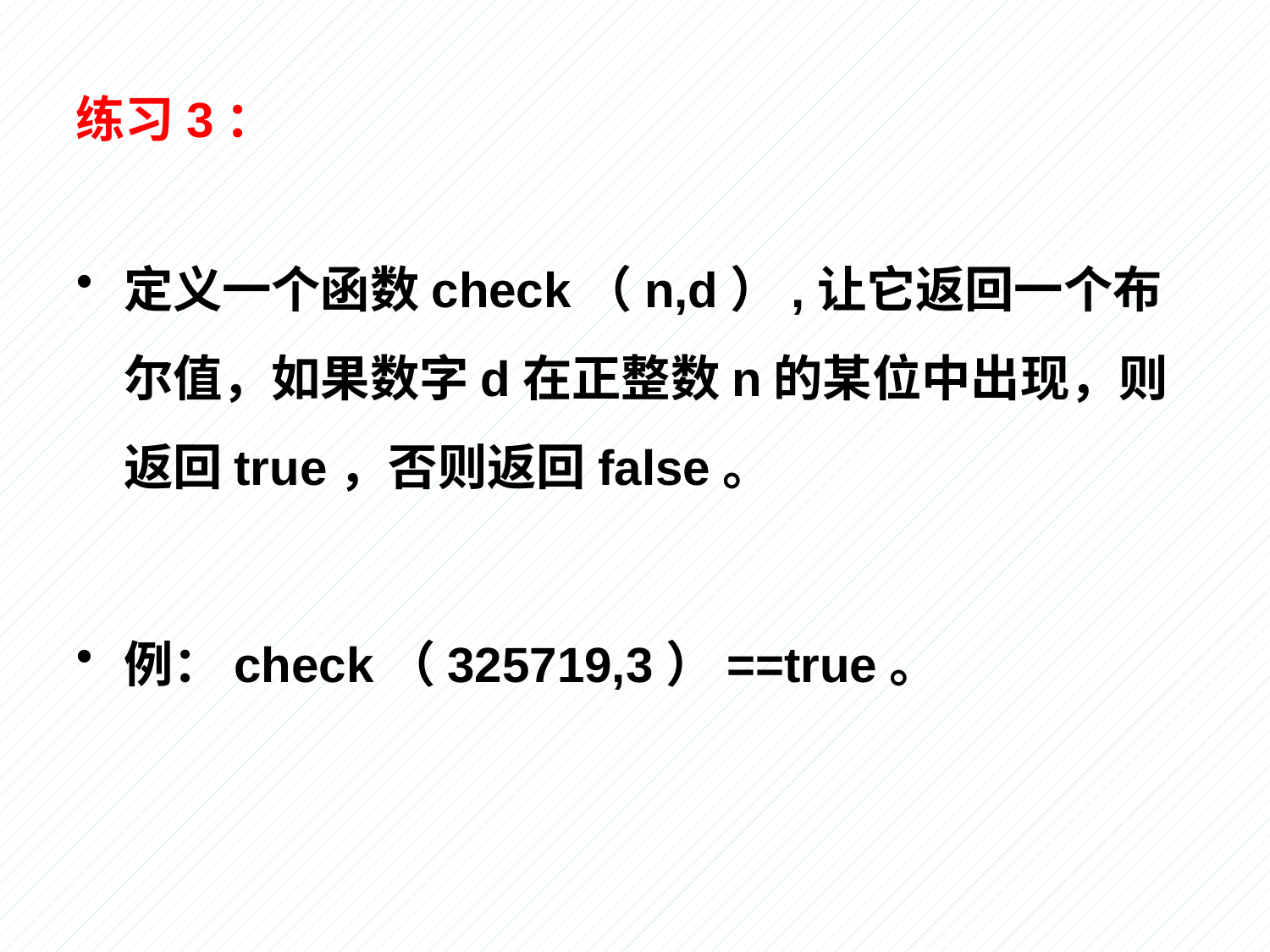

# 练习3：
定义一个函数check（n,d）,让它返回一个布尔值，如果数字d在正整数n的某位中出现，则返回true，否则返回false。

例：check（325719,3）==true。